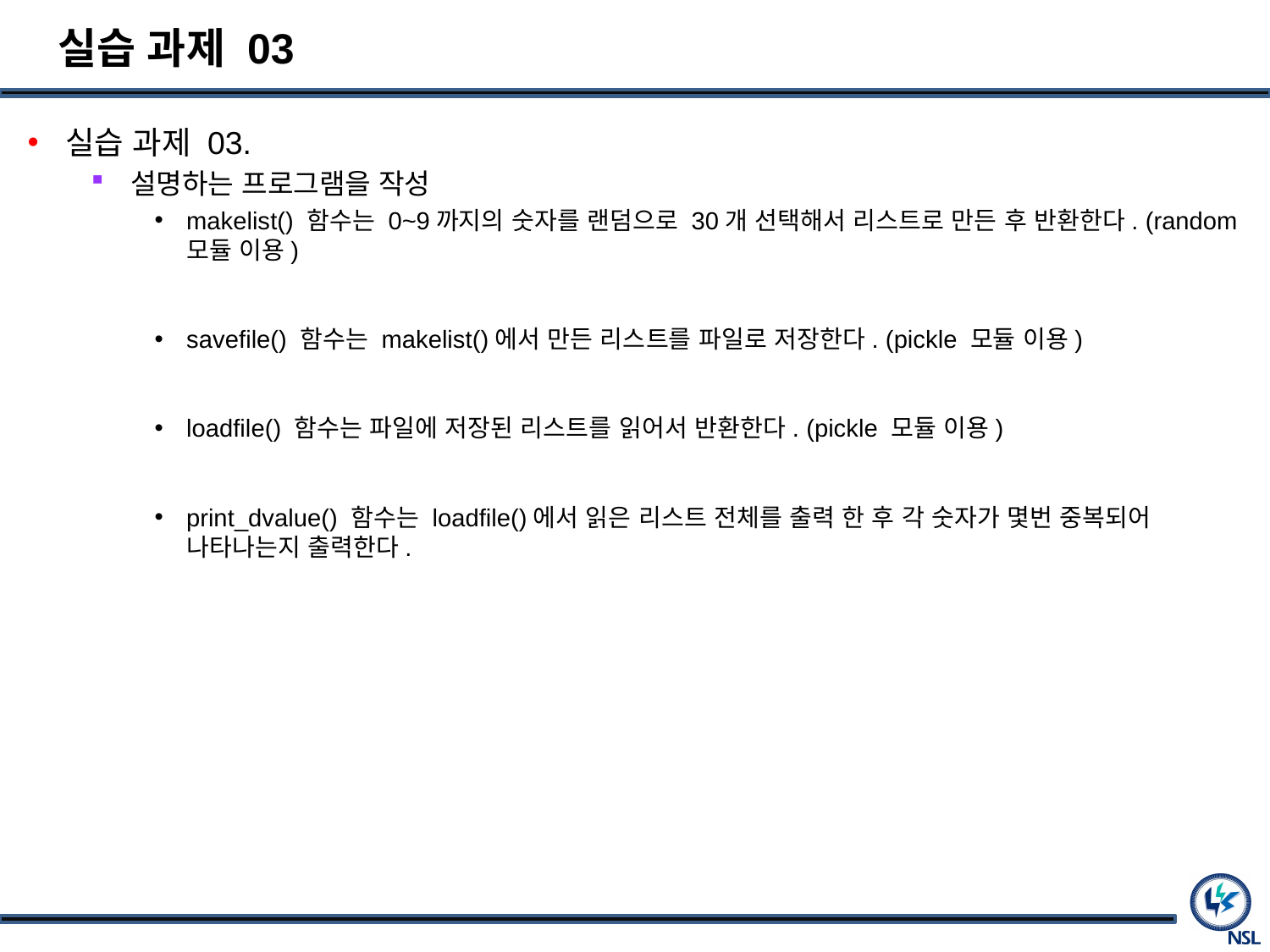

# 실습 과제 03
실습 과제 03.
설명하는 프로그램을 작성
makelist() 함수는 0~9까지의 숫자를 랜덤으로 30개 선택해서 리스트로 만든 후 반환한다. (random 모듈 이용)

savefile() 함수는 makelist()에서 만든 리스트를 파일로 저장한다. (pickle 모듈 이용)

loadfile() 함수는 파일에 저장된 리스트를 읽어서 반환한다. (pickle 모듈 이용)

print_dvalue() 함수는 loadfile()에서 읽은 리스트 전체를 출력 한 후 각 숫자가 몇번 중복되어 나타나는지 출력한다.